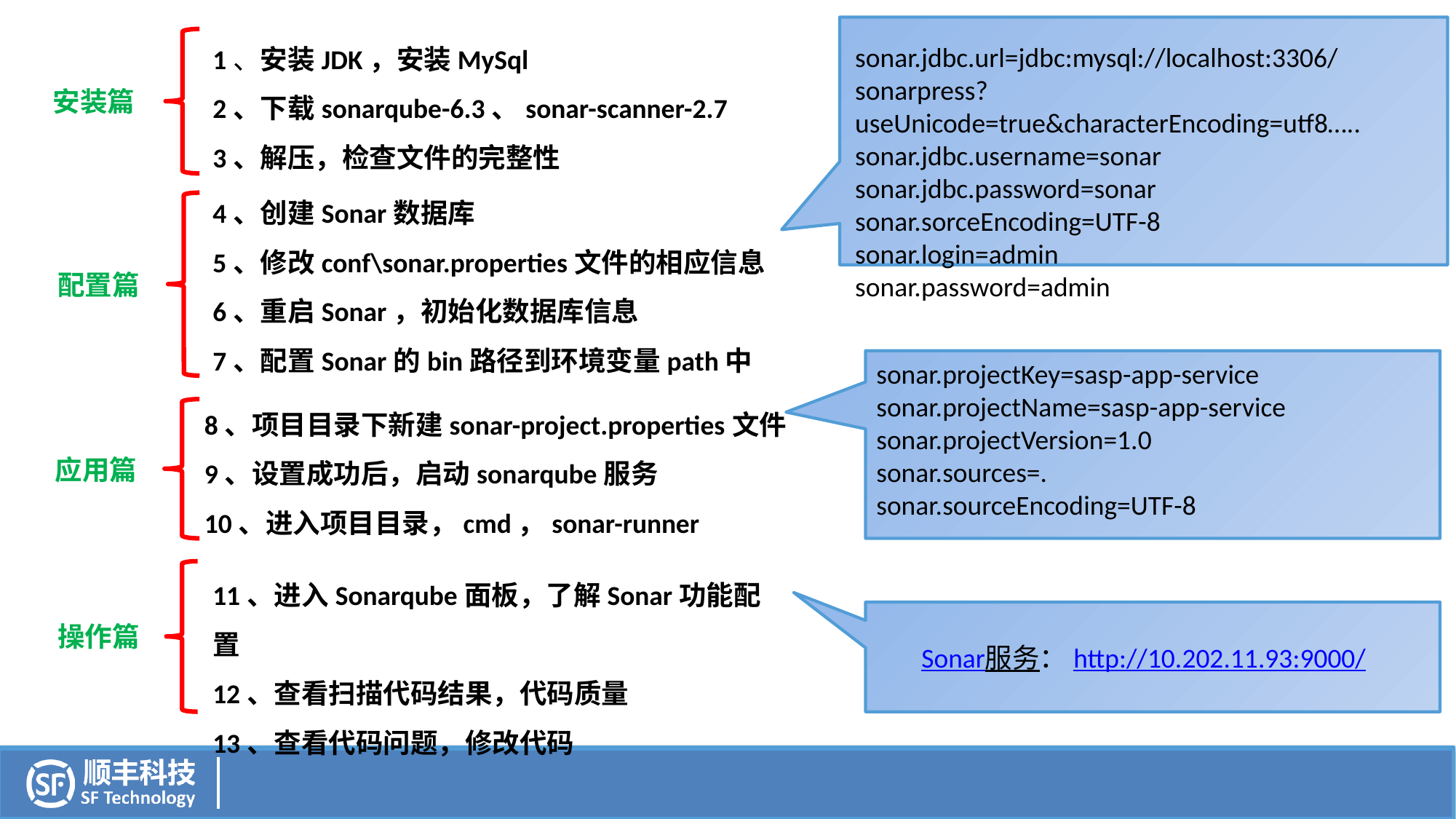

1、安装JDK，安装MySql
2、下载sonarqube-6.3、sonar-scanner-2.7
3、解压，检查文件的完整性

sonar.jdbc.url=jdbc:mysql://localhost:3306/sonarpress?useUnicode=true&characterEncoding=utf8…..
sonar.jdbc.username=sonar
sonar.jdbc.password=sonar
sonar.sorceEncoding=UTF-8
sonar.login=admin
sonar.password=admin
安装篇
4、创建Sonar数据库
5、修改conf\sonar.properties文件的相应信息
6、重启Sonar，初始化数据库信息
7、配置Sonar的bin路径到环境变量path中

配置篇

sonar.projectKey=sasp-app-service
sonar.projectName=sasp-app-service
sonar.projectVersion=1.0
sonar.sources=.
sonar.sourceEncoding=UTF-8
8、项目目录下新建sonar-project.properties文件
9、设置成功后，启动sonarqube服务
10、进入项目目录，cmd，sonar-runner

应用篇
11、进入Sonarqube面板，了解Sonar功能配置
12、查看扫描代码结果，代码质量
13、查看代码问题，修改代码

操作篇
Sonar服务：http://10.202.11.93:9000/